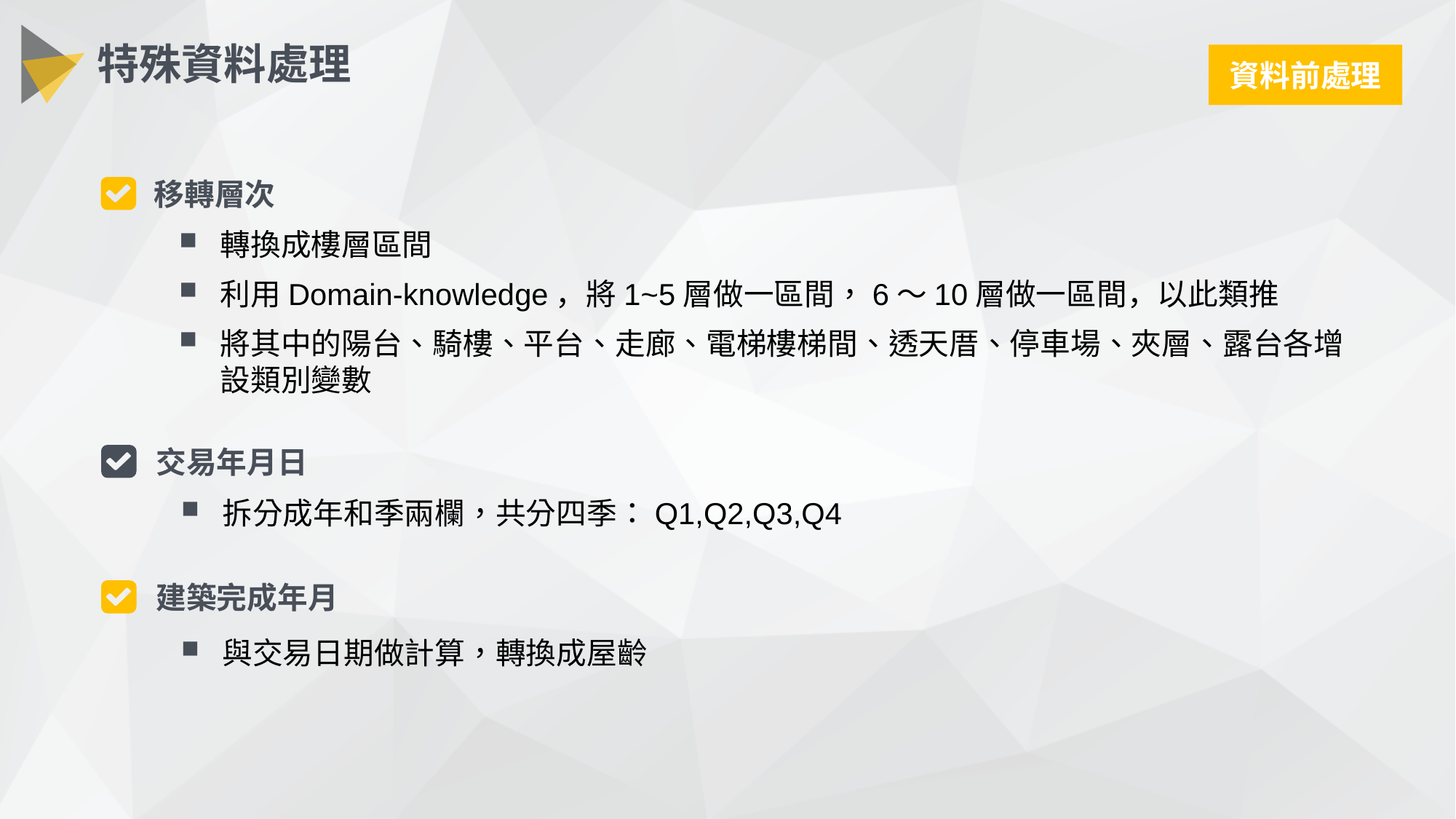

特殊資料處理
資料前處理
移轉層次

轉換成樓層區間
利用Domain-knowledge，將1~5層做一區間，6～10層做一區間，以此類推
將其中的陽台、騎樓、平台、走廊、電梯樓梯間、透天厝、停車場、夾層、露台各增設類別變數
交易年月日

拆分成年和季兩欄，共分四季：Q1,Q2,Q3,Q4
建築完成年月

與交易日期做計算，轉換成屋齡